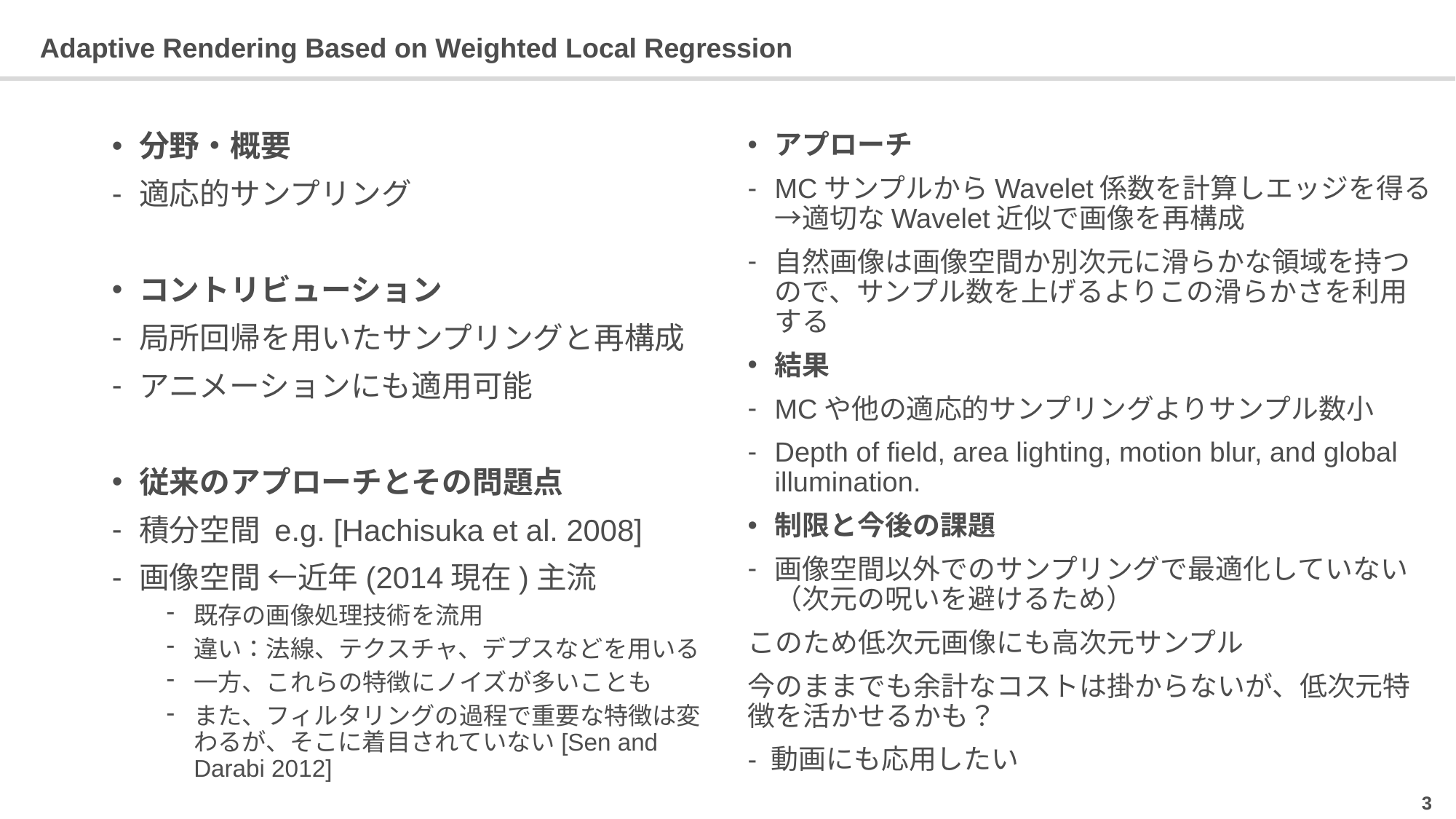

# Adaptive Rendering Based on Weighted Local Regression
分野・概要
適応的サンプリング

コントリビューション
局所回帰を用いたサンプリングと再構成
アニメーションにも適用可能

従来のアプローチとその問題点
積分空間 e.g. [Hachisuka et al. 2008]
画像空間 ←近年(2014現在)主流
既存の画像処理技術を流用
違い：法線、テクスチャ、デプスなどを用いる
一方、これらの特徴にノイズが多いことも
また、フィルタリングの過程で重要な特徴は変わるが、そこに着目されていない[Sen and Darabi 2012]

アプローチ
MCサンプルからWavelet係数を計算しエッジを得る→適切なWavelet近似で画像を再構成
自然画像は画像空間か別次元に滑らかな領域を持つので、サンプル数を上げるよりこの滑らかさを利用する
結果
MCや他の適応的サンプリングよりサンプル数小
Depth of field, area lighting, motion blur, and global illumination.
制限と今後の課題
画像空間以外でのサンプリングで最適化していない（次元の呪いを避けるため）
このため低次元画像にも高次元サンプル
今のままでも余計なコストは掛からないが、低次元特徴を活かせるかも？
- 動画にも応用したい
3